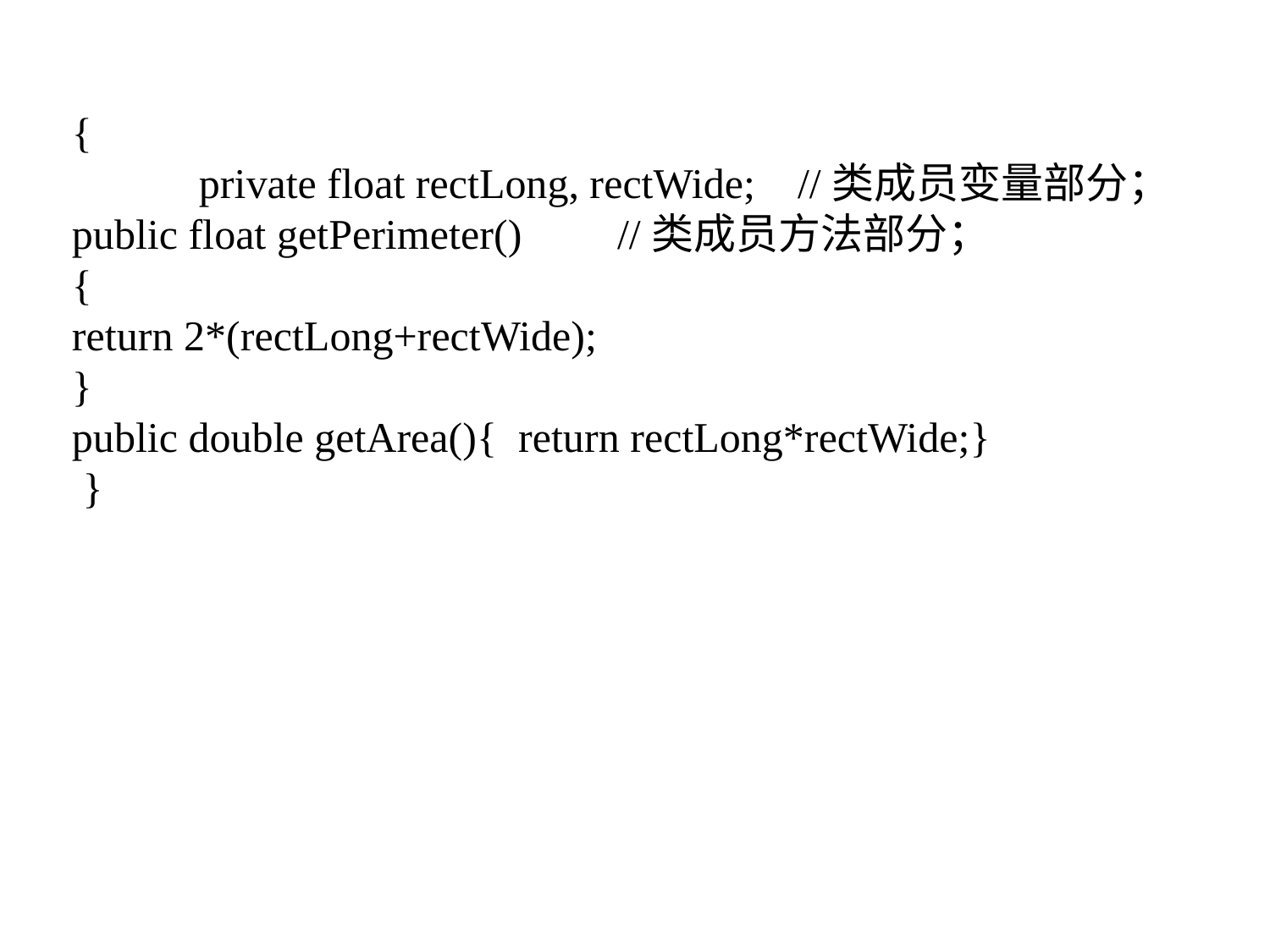

{
	private float rectLong, rectWide;    //类成员变量部分；
public float getPerimeter()         //类成员方法部分；
{
return 2*(rectLong+rectWide);
}
public double getArea(){  return rectLong*rectWide;}
 }